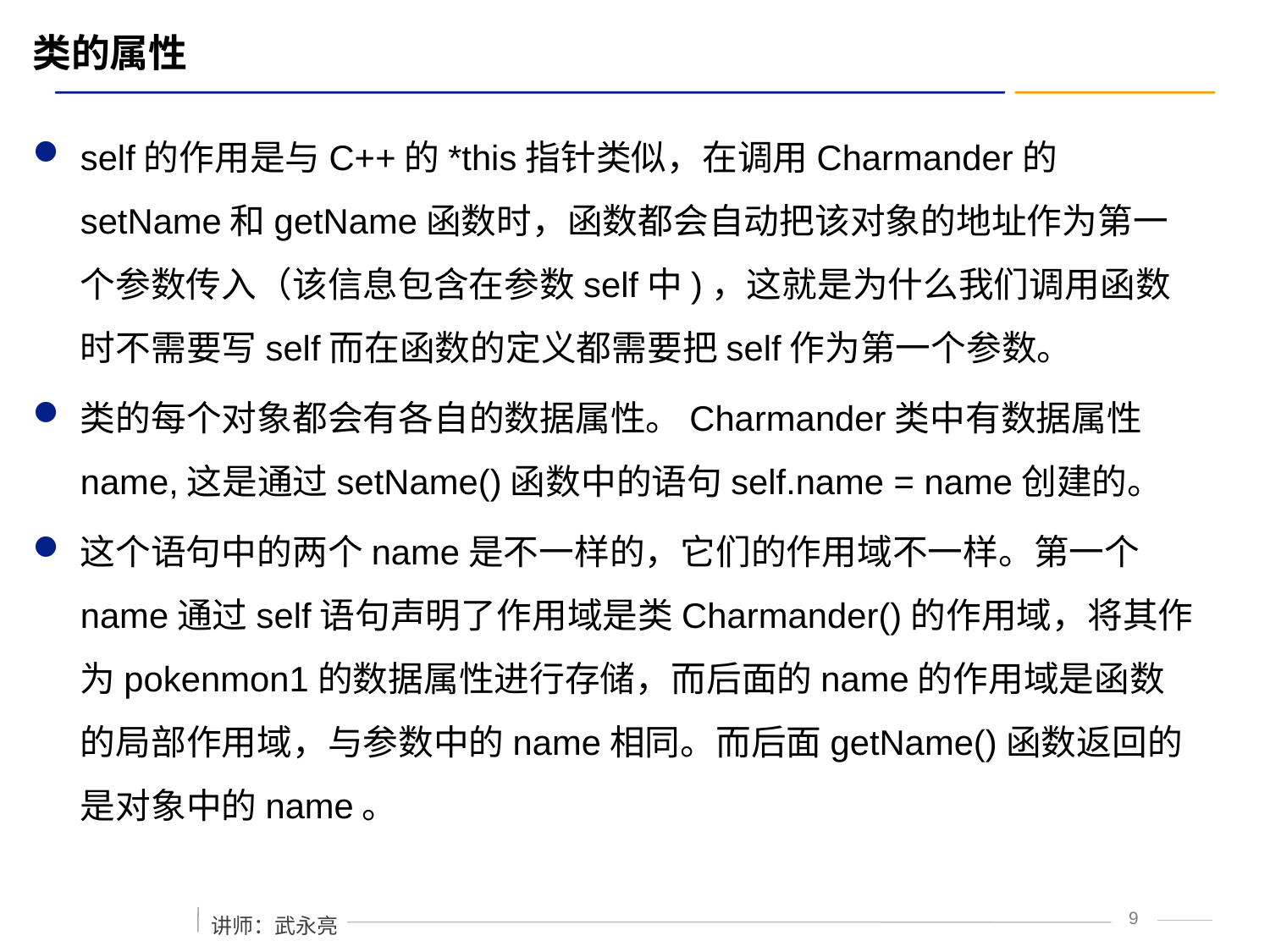

# 类的属性
self的作用是与C++的*this指针类似，在调用Charmander的setName和getName函数时，函数都会自动把该对象的地址作为第一个参数传入（该信息包含在参数self中)，这就是为什么我们调用函数时不需要写self而在函数的定义都需要把self作为第一个参数。
类的每个对象都会有各自的数据属性。Charmander类中有数据属性name,这是通过setName()函数中的语句self.name = name创建的。
这个语句中的两个name是不一样的，它们的作用域不一样。第一个name通过self语句声明了作用域是类Charmander()的作用域，将其作为pokenmon1的数据属性进行存储，而后面的name的作用域是函数的局部作用域，与参数中的name相同。而后面getName()函数返回的是对象中的name。